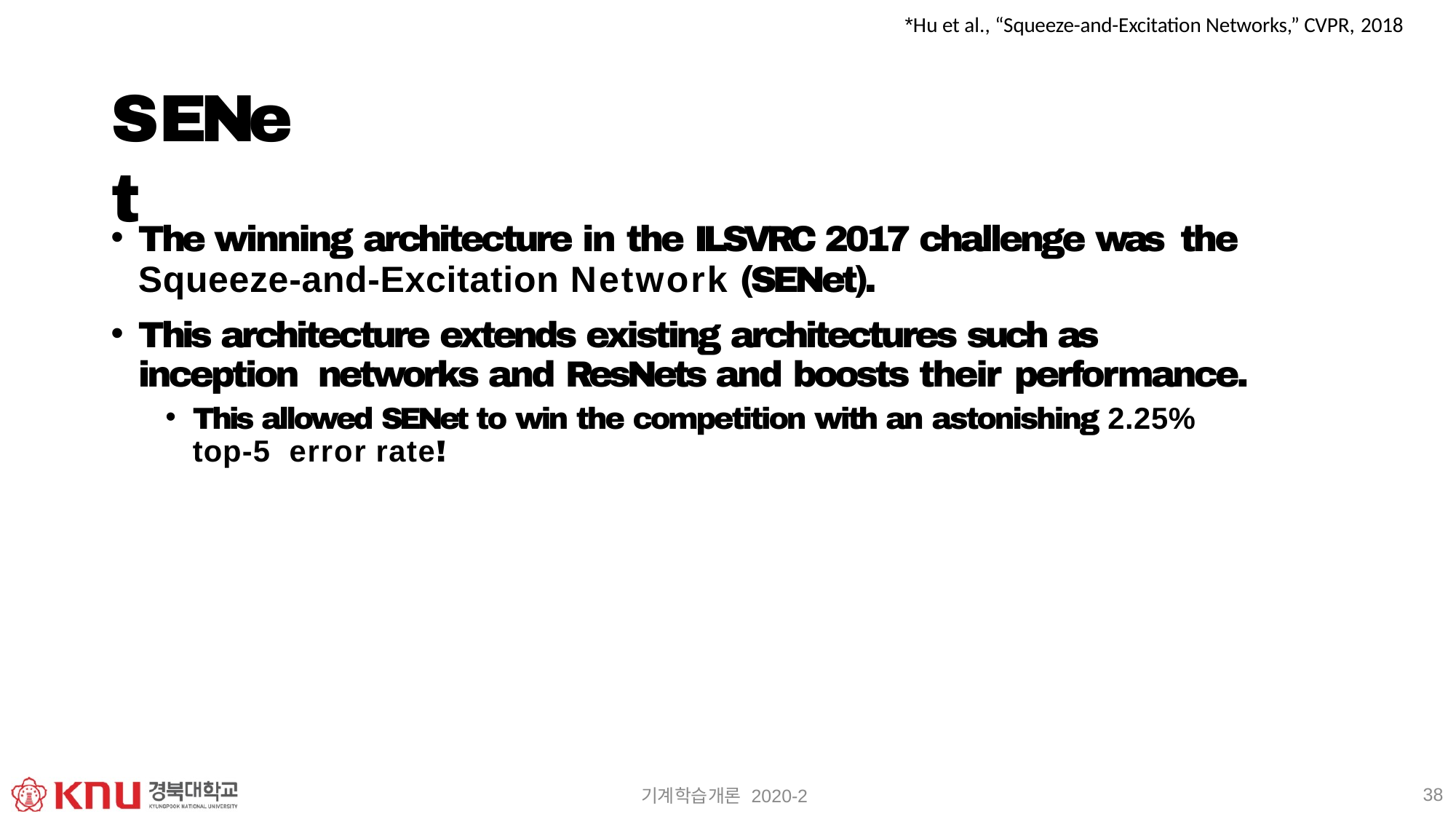

*Hu et al., “Squeeze-and-Excitation Networks,” CVPR, 2018
# SENet
The winning architecture in the ILSVRC 2017 challenge was the
Squeeze-and-Excitation Network (SENet).
This architecture extends existing architectures such as inception  networks and ResNets and boosts their performance.
This allowed SENet to win the competition with an astonishing 2.25% top-5  error rate!
38
기계학습개론 2020-2